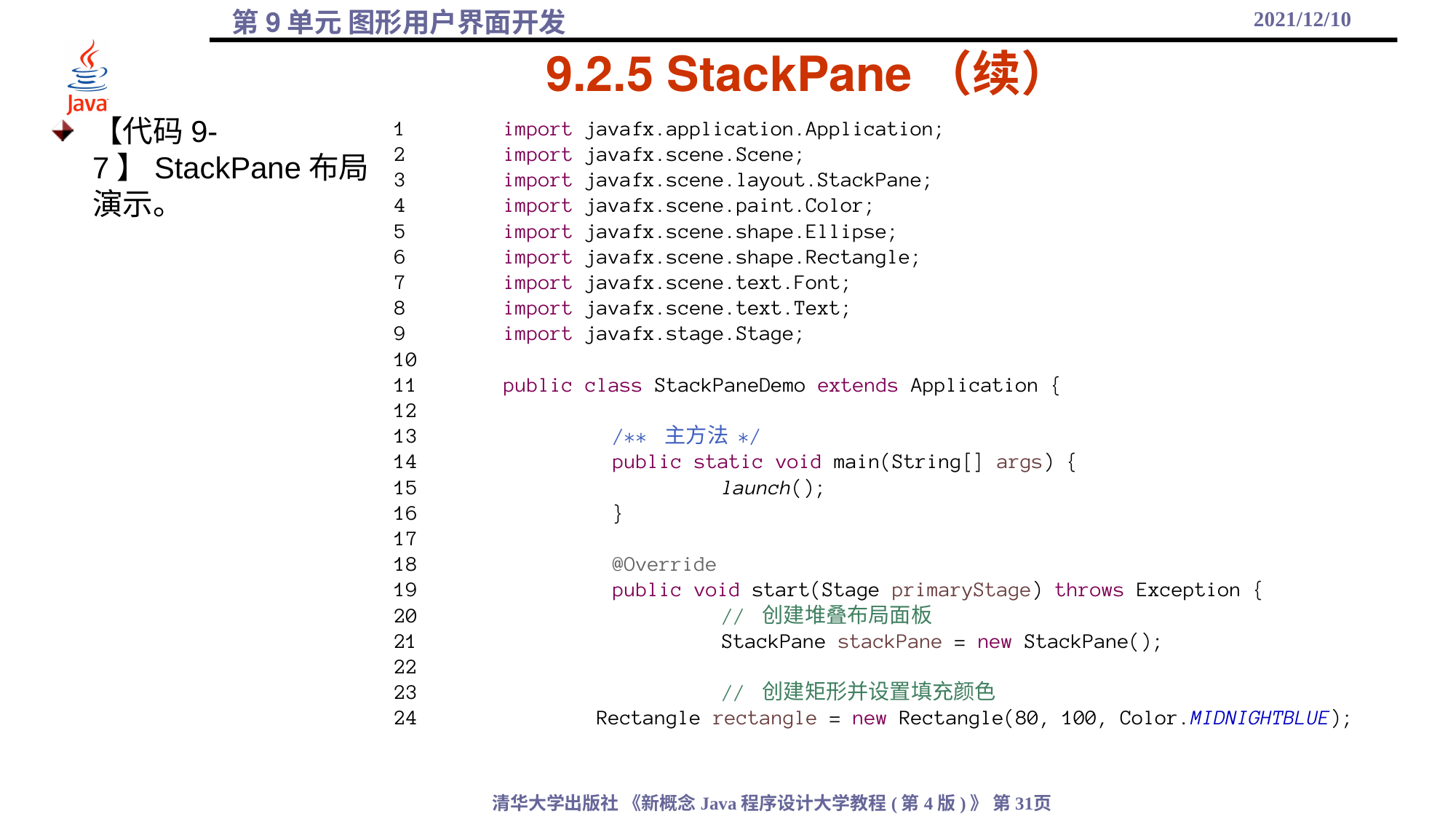

2021/12/10
# 9.2.5 StackPane（续）
【代码9-7】StackPane布局演示。
1	import javafx.application.Application;
2	import javafx.scene.Scene;
3	import javafx.scene.layout.StackPane;
4	import javafx.scene.paint.Color;
5	import javafx.scene.shape.Ellipse;
6	import javafx.scene.shape.Rectangle;
7	import javafx.scene.text.Font;
8	import javafx.scene.text.Text;
9	import javafx.stage.Stage;
10
11	public class StackPaneDemo extends Application {
12
13		/** 主方法 */
14		public static void main(String[] args) {
15			launch();
16		}
17
18		@Override
19		public void start(Stage primaryStage) throws Exception {
20			// 创建堆叠布局面板
21			StackPane stackPane = new StackPane();
22
23			// 创建矩形并设置填充颜色
24	        Rectangle rectangle = new Rectangle(80, 100, Color.MIDNIGHTBLUE);